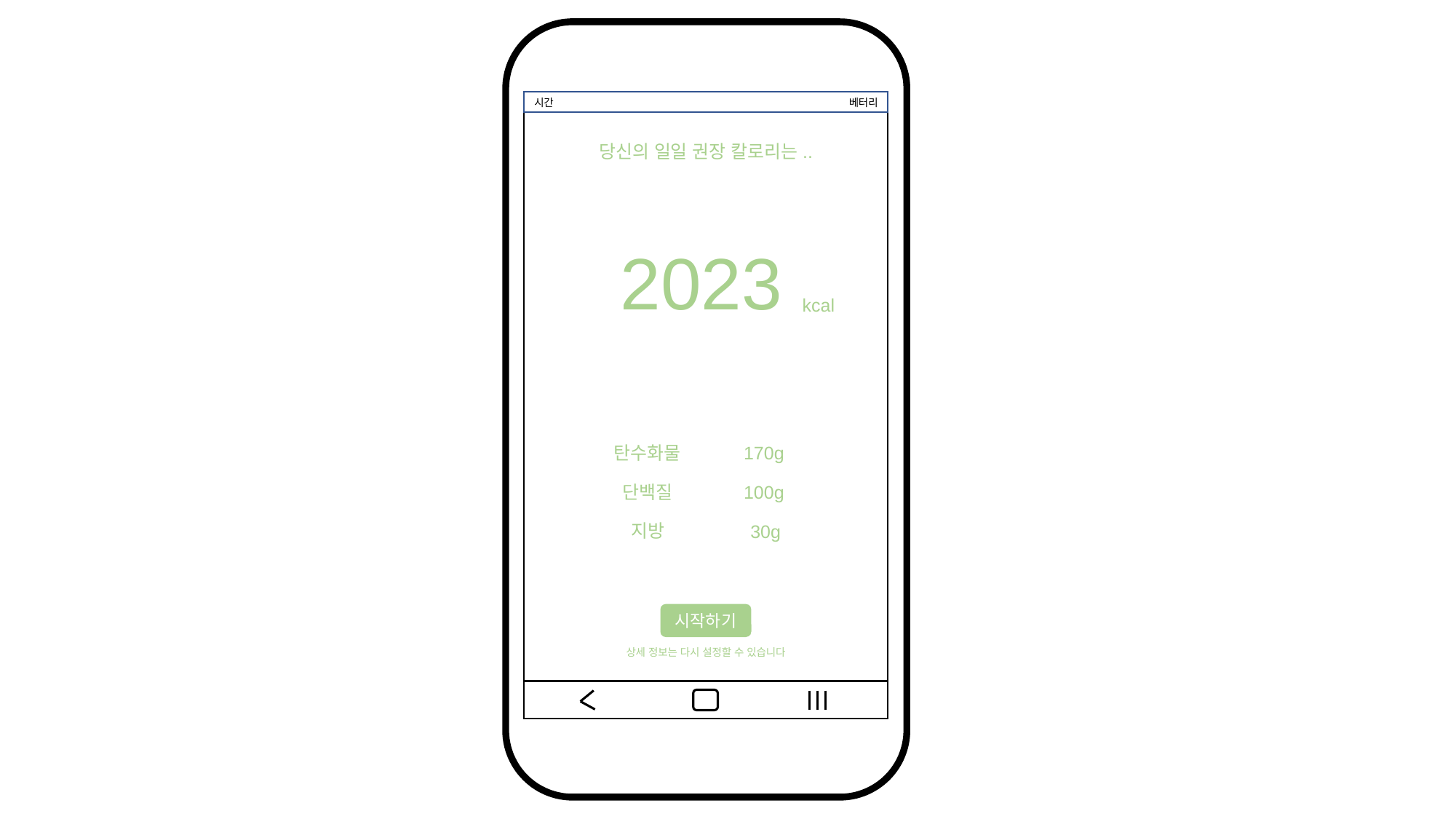

시간
베터리

당신의 일일 권장 칼로리는..
2023
kcal
170g
탄수화물
100g
단백질
지방
30g
시작하기
상세 정보는 다시 설정할 수 있습니다